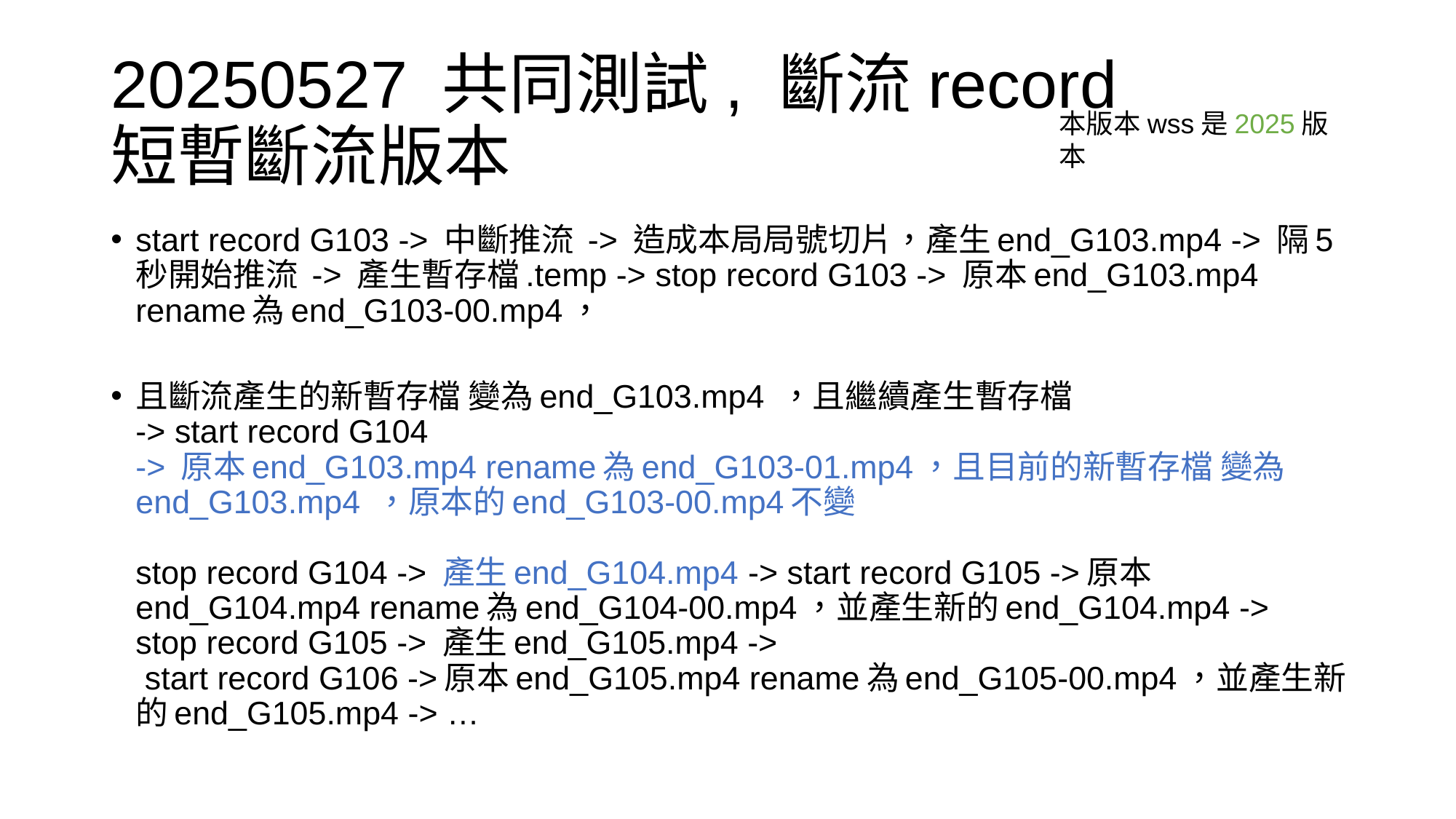

# 20250527 共同測試, 斷流record 短暫斷流版本
本版本wss是2025版本
start record G103 -> 中斷推流 -> 造成本局局號切片，產生end_G103.mp4 -> 隔5秒開始推流 -> 產生暫存檔.temp -> stop record G103 -> 原本end_G103.mp4 rename為end_G103-00.mp4，
且斷流產生的新暫存檔 變為end_G103.mp4 ，且繼續產生暫存檔
-> start record G104
-> 原本end_G103.mp4 rename為end_G103-01.mp4，且目前的新暫存檔 變為end_G103.mp4 ，原本的end_G103-00.mp4不變
stop record G104 -> 產生end_G104.mp4 -> start record G105 ->原本end_G104.mp4 rename為end_G104-00.mp4，並產生新的end_G104.mp4 ->
stop record G105 -> 產生end_G105.mp4 ->
 start record G106 ->原本end_G105.mp4 rename為end_G105-00.mp4，並產生新的end_G105.mp4 -> …